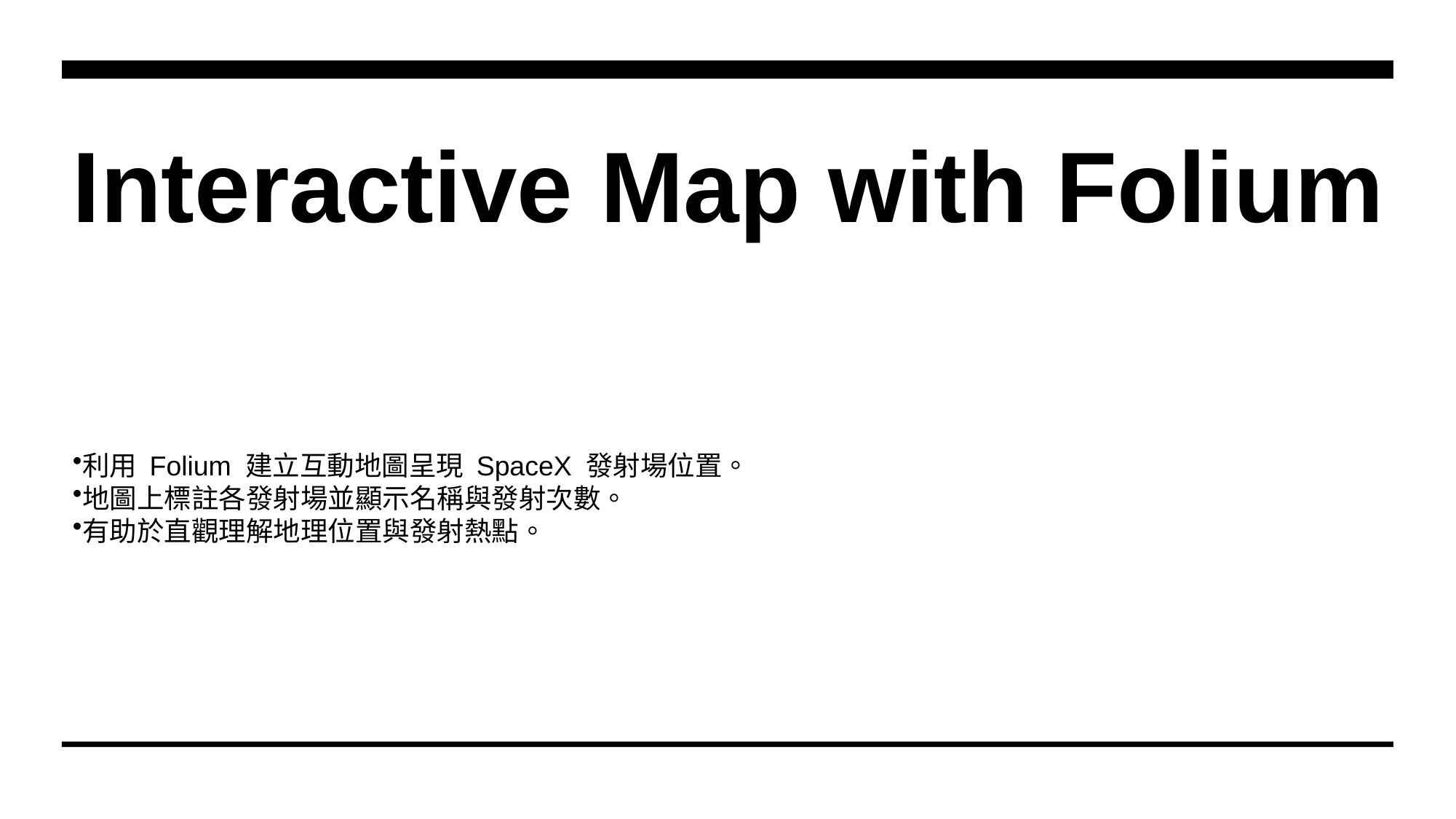

# Interactive Map with Folium
利用 Folium 建立互動地圖呈現 SpaceX 發射場位置。
地圖上標註各發射場並顯示名稱與發射次數。
有助於直觀理解地理位置與發射熱點。